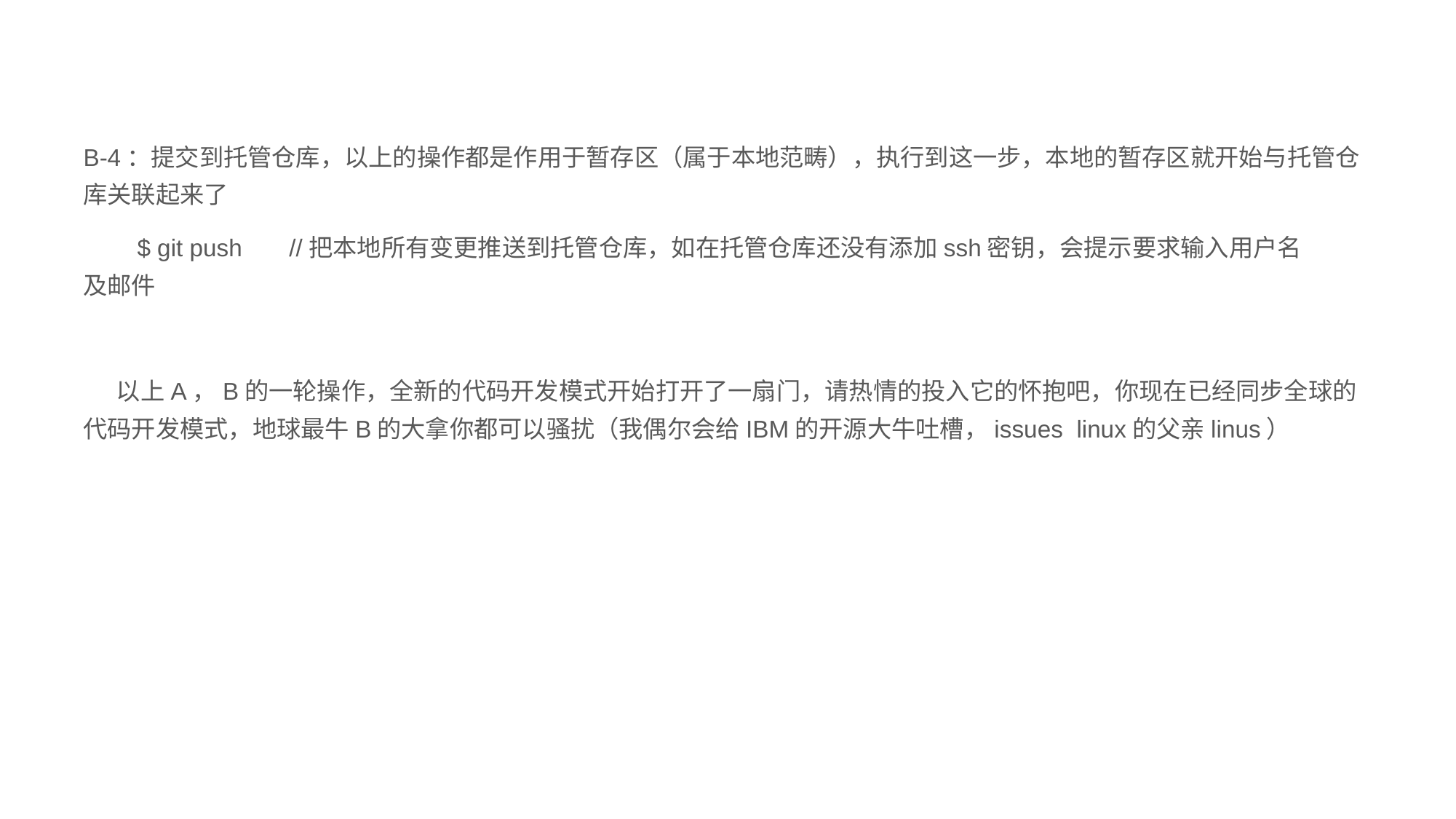

B-4：提交到托管仓库，以上的操作都是作用于暂存区（属于本地范畴），执行到这一步，本地的暂存区就开始与托管仓库关联起来了
        $ git push       //把本地所有变更推送到托管仓库，如在托管仓库还没有添加ssh密钥，会提示要求输入用户名           及邮件

​     以上A，B的一轮操作，全新的代码开发模式开始打开了一扇门，请热情的投入它的怀抱吧，你现在已经同步全球的代码开发模式，地球最牛B的大拿你都可以骚扰（我偶尔会给IBM的开源大牛吐槽，issues  linux的父亲linus）